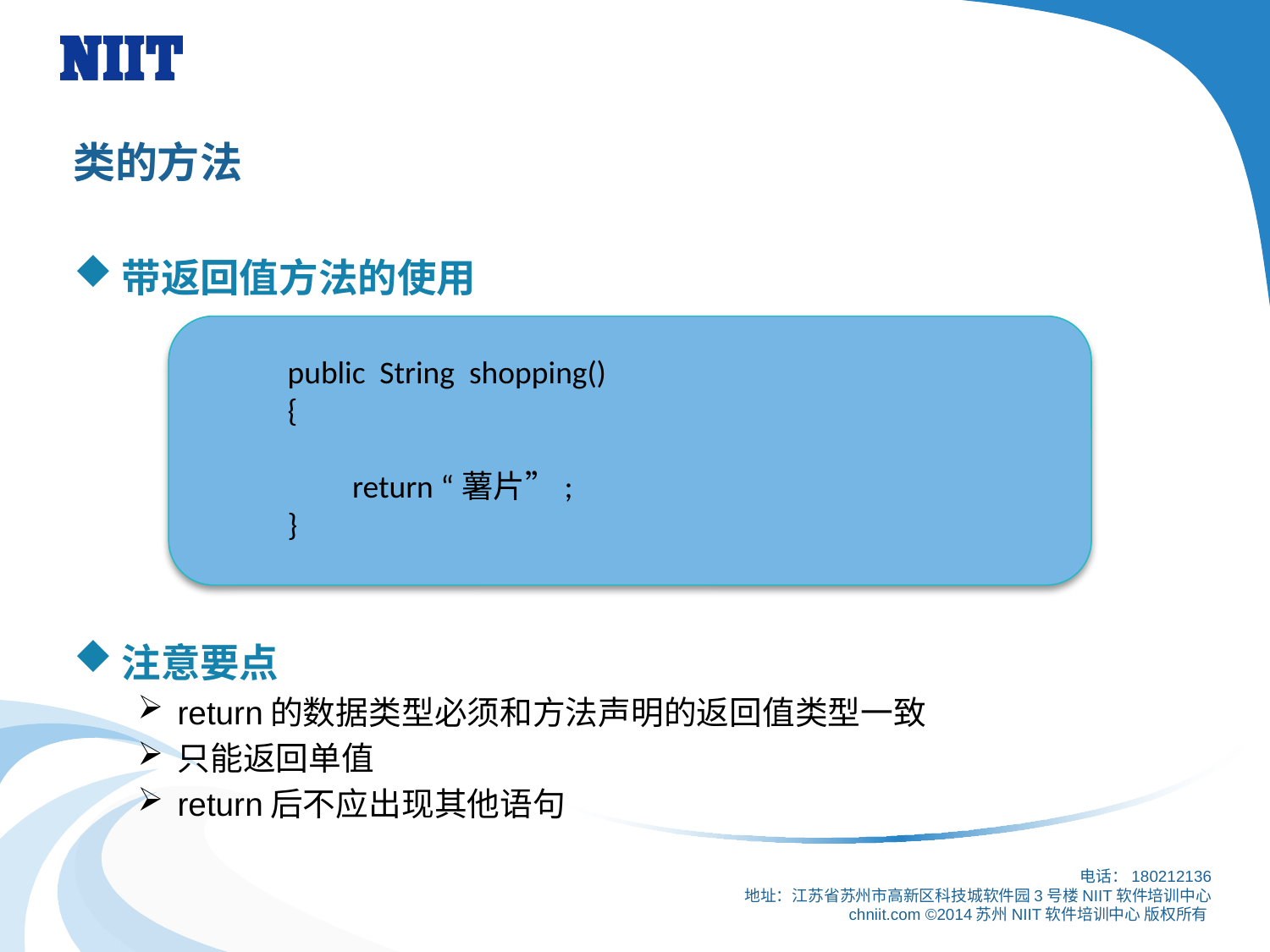

# 类的方法
带返回值方法的使用

注意要点
return的数据类型必须和方法声明的返回值类型一致
只能返回单值
return后不应出现其他语句

public  String  shopping()
{

         return “薯片”;
}